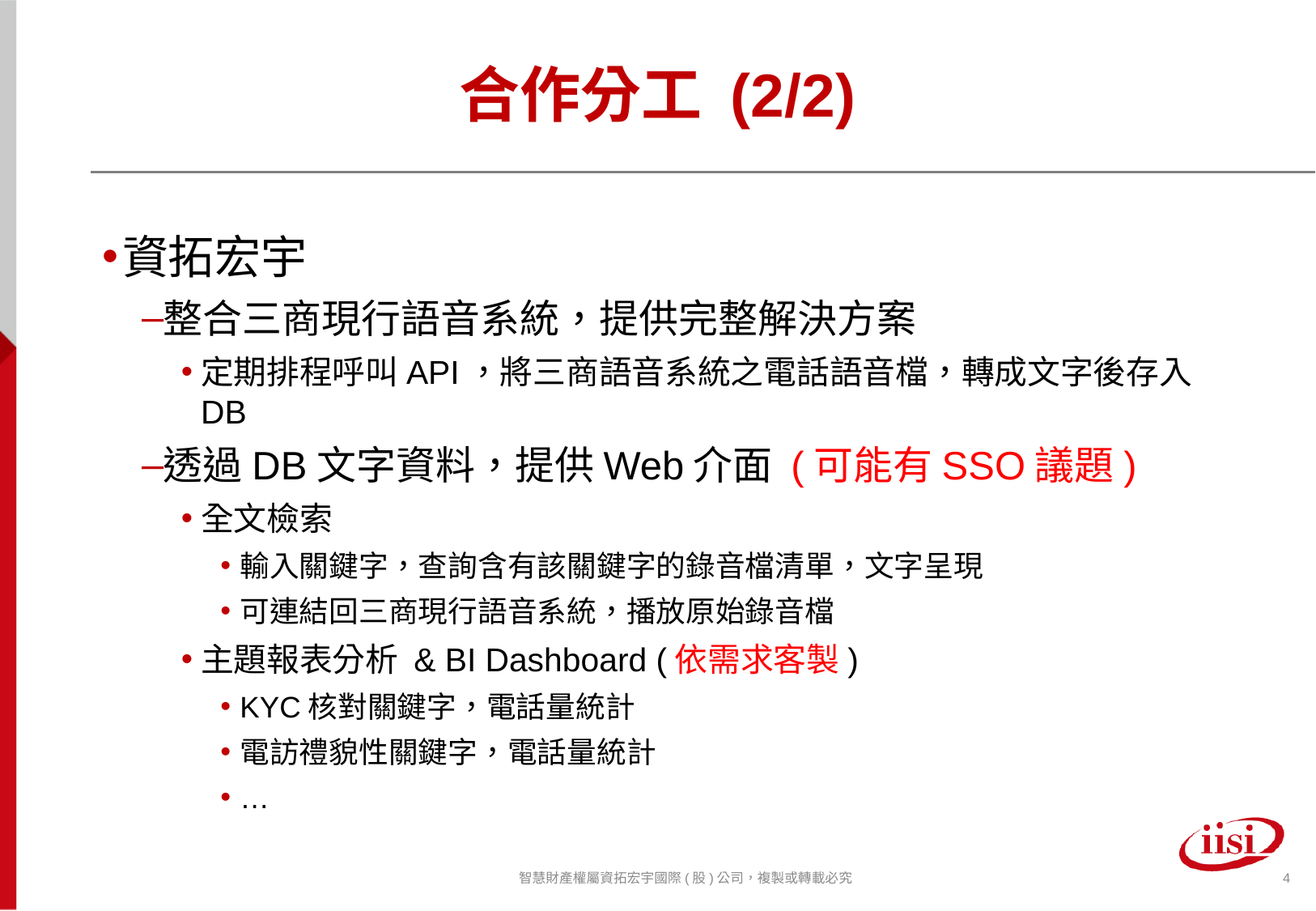

# 合作分工 (2/2)
資拓宏宇
整合三商現行語音系統，提供完整解決方案
定期排程呼叫API，將三商語音系統之電話語音檔，轉成文字後存入DB
透過DB文字資料，提供Web介面 (可能有SSO議題)
全文檢索
輸入關鍵字，查詢含有該關鍵字的錄音檔清單，文字呈現
可連結回三商現行語音系統，播放原始錄音檔
主題報表分析 & BI Dashboard (依需求客製)
KYC核對關鍵字，電話量統計
電訪禮貌性關鍵字，電話量統計
…

智慧財產權屬資拓宏宇國際(股)公司，複製或轉載必究
4